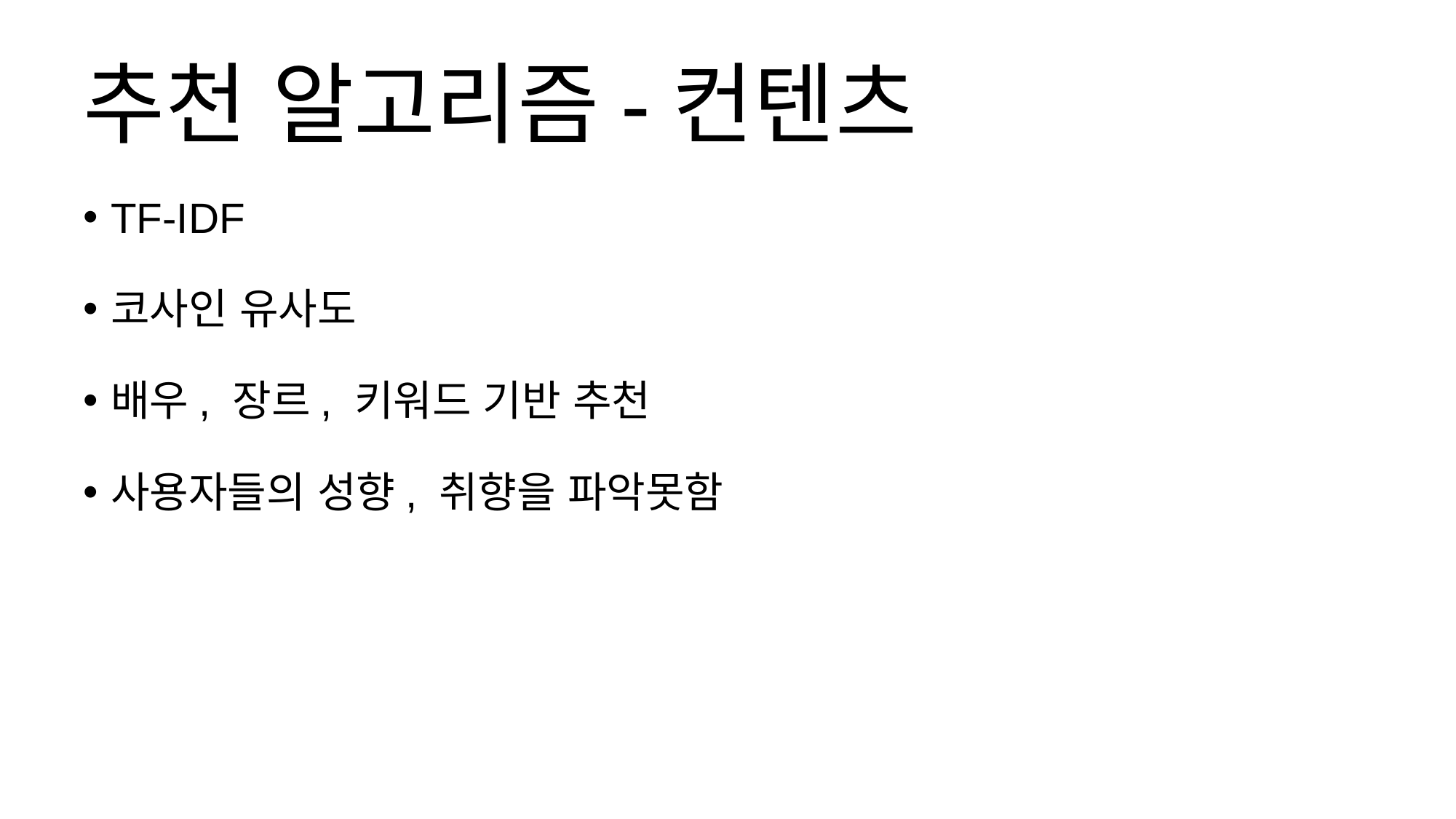

# 추천 알고리즘-컨텐츠
TF-IDF

코사인 유사도

배우, 장르, 키워드 기반 추천

사용자들의 성향, 취향을 파악못함